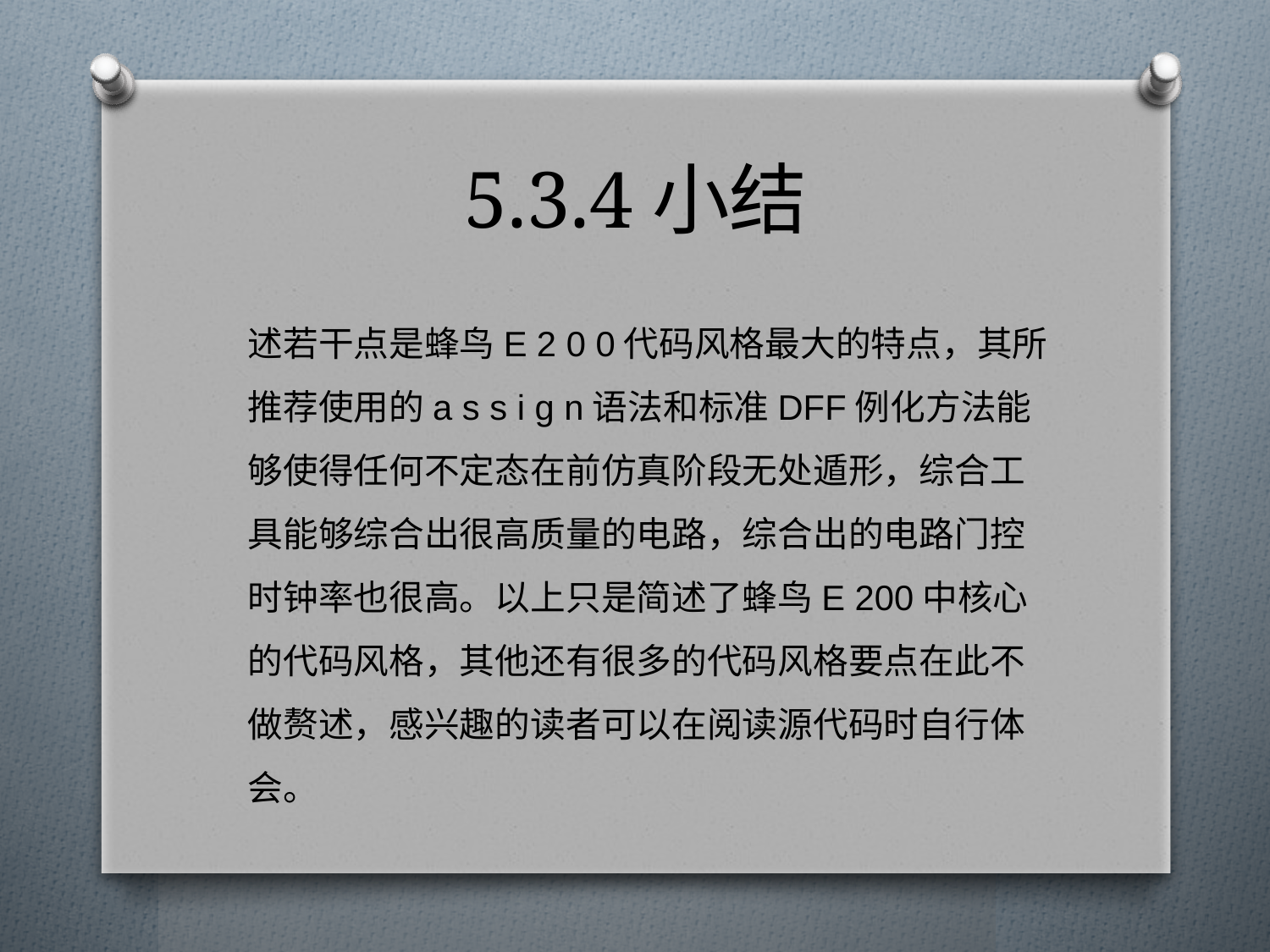

# 5.3.4小结
述若干点是蜂鸟E 2 0 0代码风格最大的特点，其所推荐使用的a s s i g n语法和标准DFF例化方法能够使得任何不定态在前仿真阶段无处遁形，综合工具能够综合出很高质量的电路，综合出的电路门控时钟率也很高。以上只是简述了蜂鸟E 200中核心的代码风格，其他还有很多的代码风格要点在此不做赘述，感兴趣的读者可以在阅读源代码时自行体会。